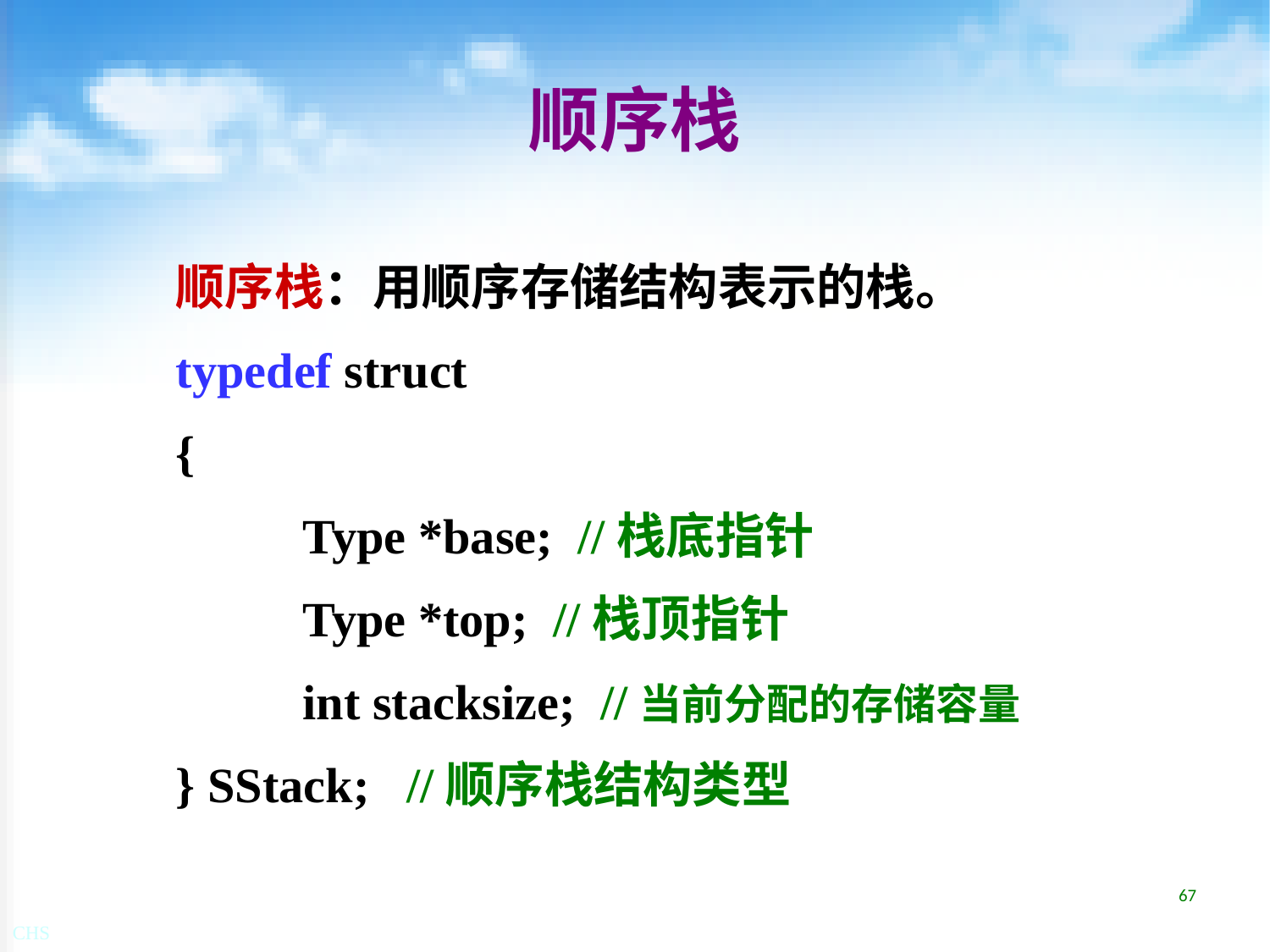

# 顺序栈
顺序栈：用顺序存储结构表示的栈。
typedef struct
{
	Type *base;  //栈底指针
	Type *top;  //栈顶指针
	int stacksize;  //当前分配的存储容量
} SStack;   //顺序栈结构类型
67